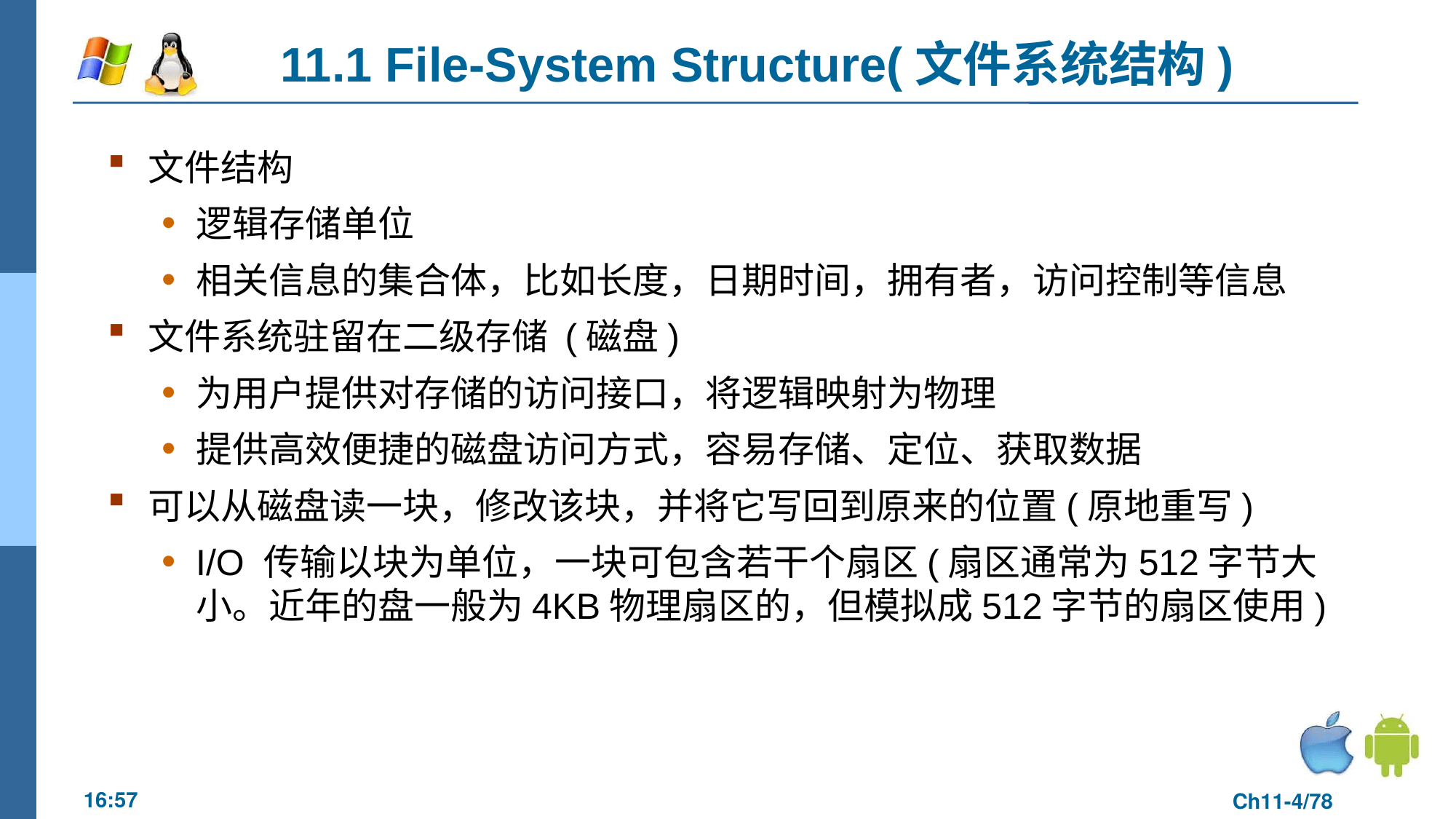

# 11.1 File-System Structure(文件系统结构)
文件结构
逻辑存储单位
相关信息的集合体，比如长度，日期时间，拥有者，访问控制等信息
文件系统驻留在二级存储 (磁盘)
为用户提供对存储的访问接口，将逻辑映射为物理
提供高效便捷的磁盘访问方式，容易存储、定位、获取数据
可以从磁盘读一块，修改该块，并将它写回到原来的位置(原地重写)
I/O 传输以块为单位，一块可包含若干个扇区(扇区通常为512字节大小。近年的盘一般为4KB物理扇区的，但模拟成512字节的扇区使用)